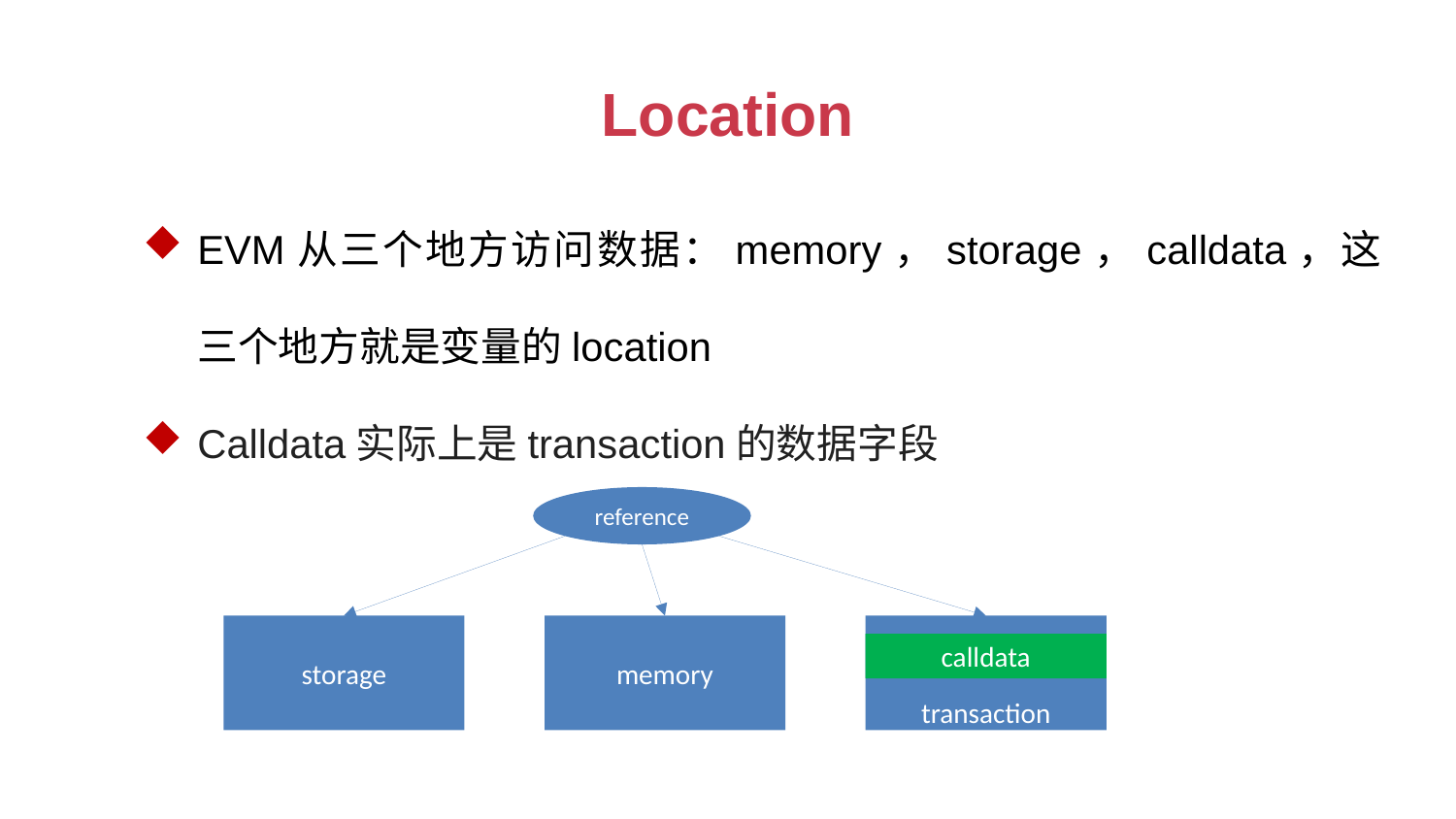

Location
EVM从三个地方访问数据：memory，storage，calldata，这三个地方就是变量的location
Calldata实际上是transaction的数据字段

reference
storage
memory

transaction
calldata